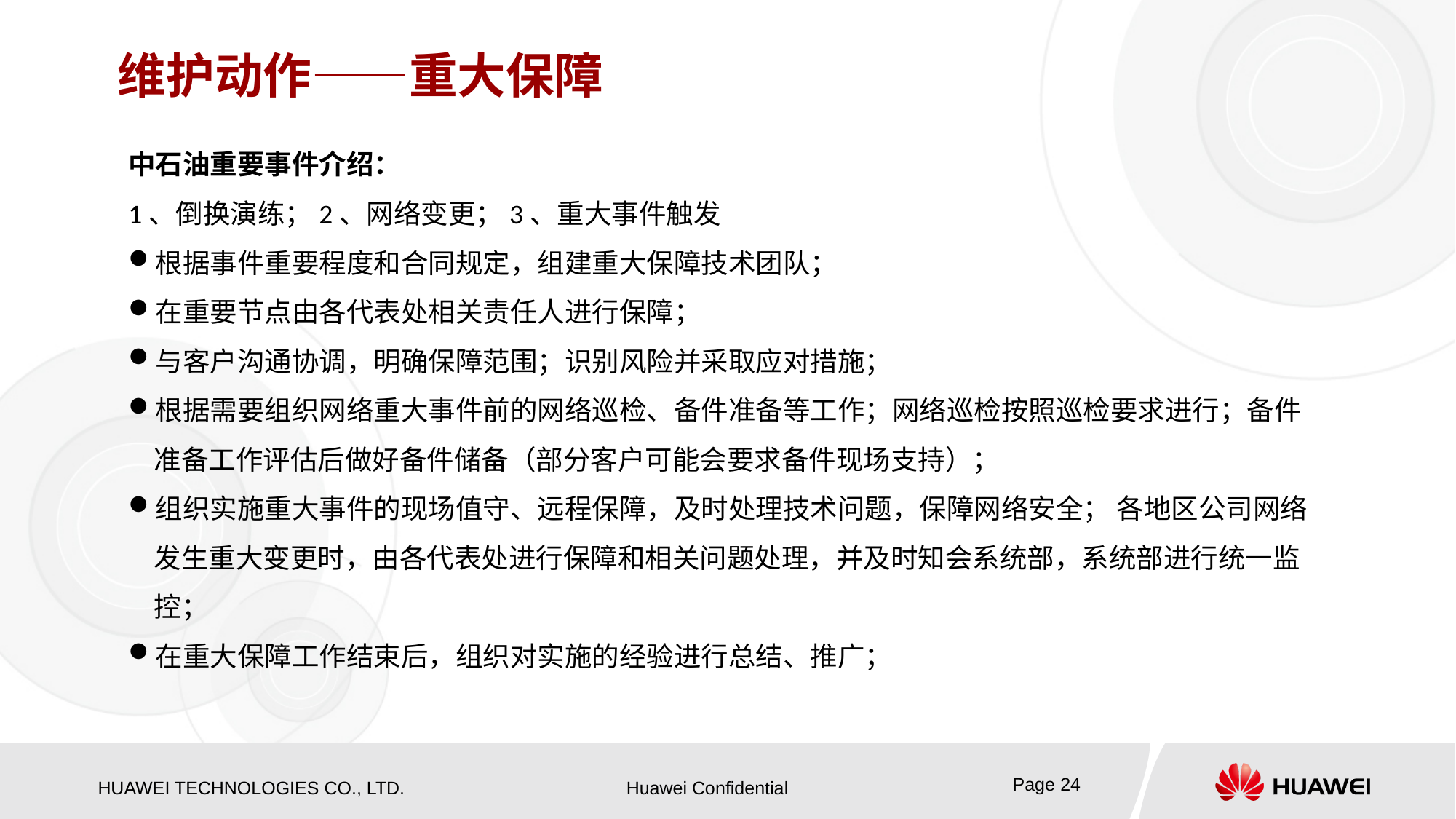

# 维护动作——重大保障
中石油重要事件介绍：
1、倒换演练；2、网络变更；3、重大事件触发
根据事件重要程度和合同规定，组建重大保障技术团队；
在重要节点由各代表处相关责任人进行保障；
与客户沟通协调，明确保障范围；识别风险并采取应对措施；
根据需要组织网络重大事件前的网络巡检、备件准备等工作；网络巡检按照巡检要求进行；备件准备工作评估后做好备件储备（部分客户可能会要求备件现场支持）；
组织实施重大事件的现场值守、远程保障，及时处理技术问题，保障网络安全； 各地区公司网络发生重大变更时，由各代表处进行保障和相关问题处理，并及时知会系统部，系统部进行统一监控；
在重大保障工作结束后，组织对实施的经验进行总结、推广；